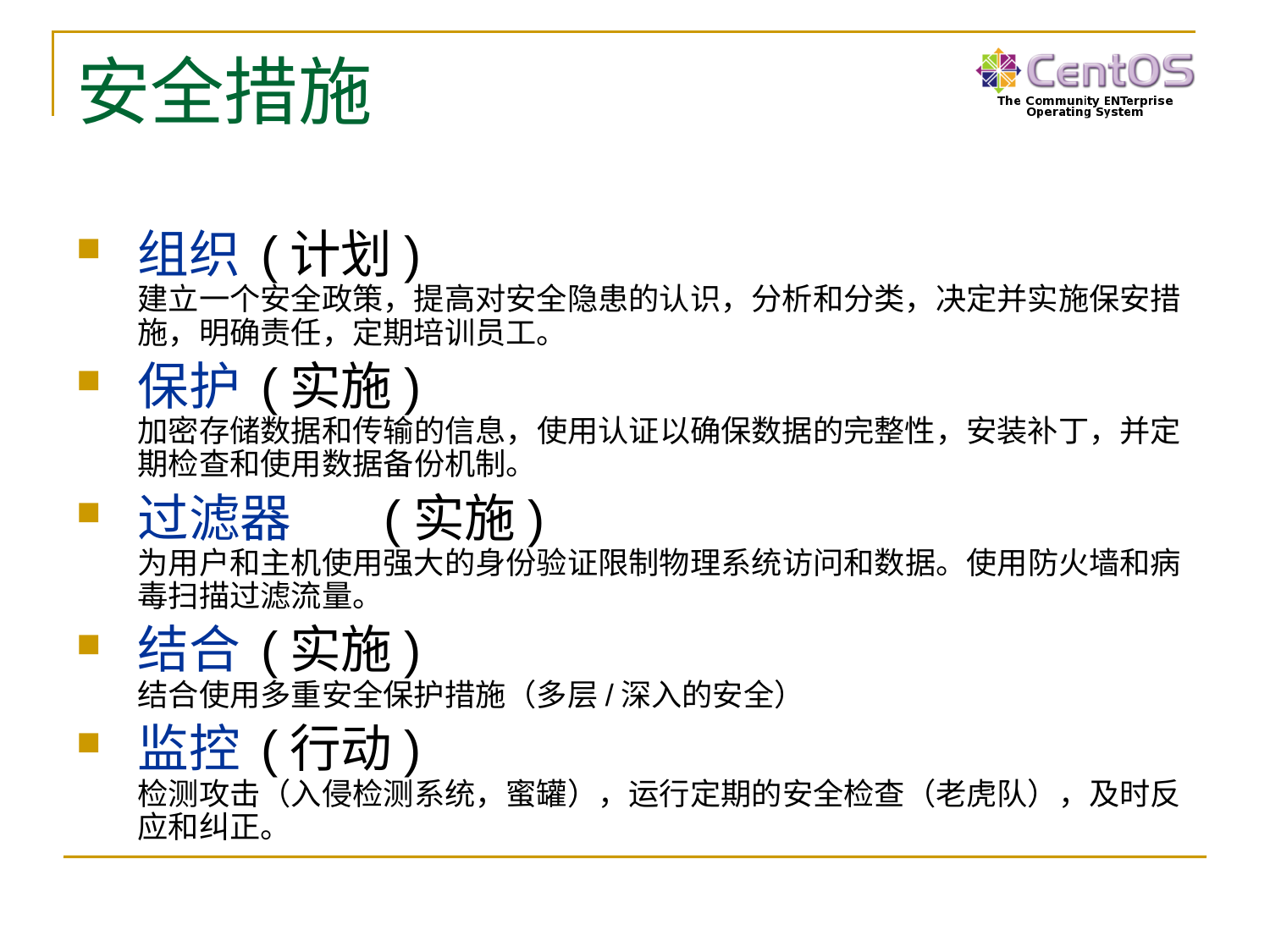

# 安全措施
组织 	(计划)
建立一个安全政策，提高对安全隐患的认识，分析和分类，决定并实施保安措施，明确责任，定期培训员工。
保护 	(实施)
加密存储数据和传输的信息，使用认证以确保数据的完整性，安装补丁，并定期检查和使用数据备份机制。
过滤器	(实施)
为用户和主机使用强大的身份验证限制物理系统访问和数据。使用防火墙和病毒扫描过滤流量。
结合	(实施)
结合使用多重安全保护措施（多层/深入的安全）
监控	(行动)
检测攻击（入侵检测系统，蜜罐），运行定期的安全检查（老虎队），及时反应和纠正。